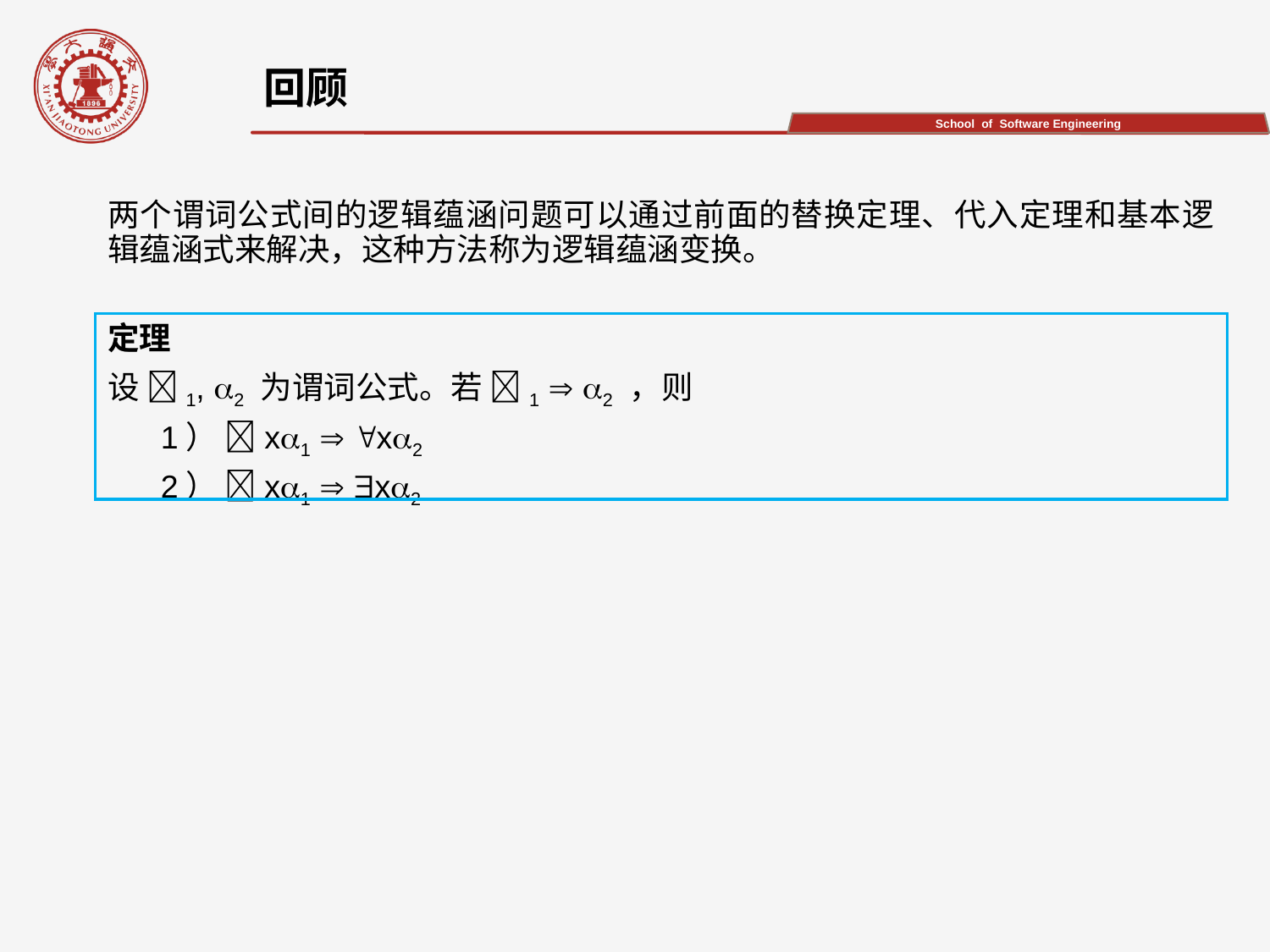

回顾
两个谓词公式间的逻辑蕴涵问题可以通过前面的替换定理、代入定理和基本逻辑蕴涵式来解决，这种方法称为逻辑蕴涵变换。

定理
设 α1, α2 为谓词公式。若 α1 ⇒ α2 ，则
      1） ∀xα1 ⇒ ∀xα2
      2） ∃xα1 ⇒ ∃xα2